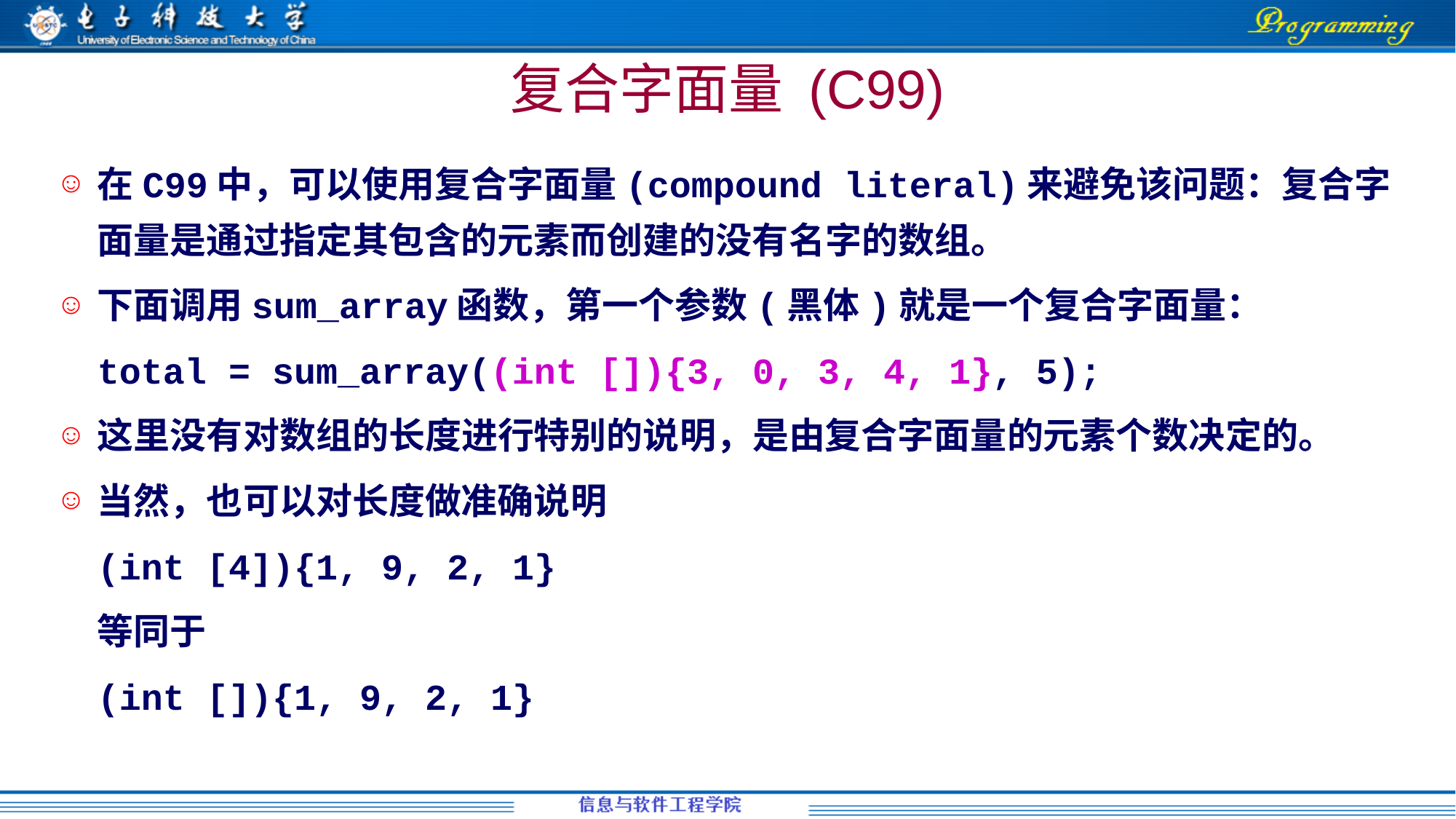

复合字面量 (C99)
在C99中，可以使用复合字面量(compound literal)来避免该问题：复合字面量是通过指定其包含的元素而创建的没有名字的数组。
下面调用sum_array函数，第一个参数(黑体)就是一个复合字面量：
	total = sum_array((int []){3, 0, 3, 4, 1}, 5);
这里没有对数组的长度进行特别的说明，是由复合字面量的元素个数决定的。
当然，也可以对长度做准确说明
	(int [4]){1, 9, 2, 1}
	等同于
	(int []){1, 9, 2, 1}